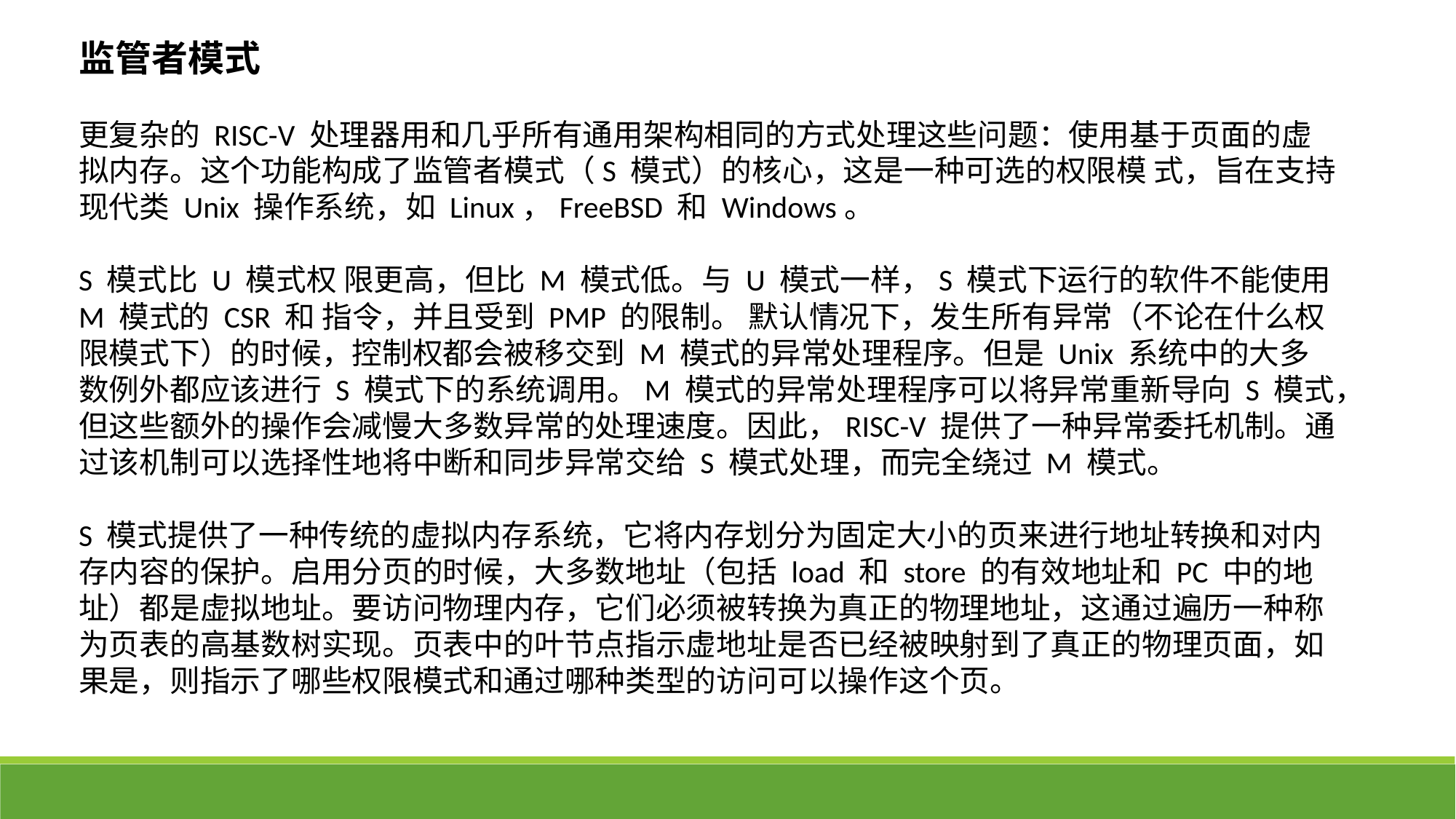

监管者模式
更复杂的 RISC-V 处理器用和几乎所有通用架构相同的方式处理这些问题：使用基于页面的虚拟内存。这个功能构成了监管者模式（S 模式）的核心，这是一种可选的权限模 式，旨在支持现代类 Unix 操作系统，如 Linux，FreeBSD 和 Windows。

S 模式比 U 模式权 限更高，但比 M 模式低。与 U 模式一样，S 模式下运行的软件不能使用 M 模式的 CSR 和 指令，并且受到 PMP 的限制。 默认情况下，发生所有异常（不论在什么权限模式下）的时候，控制权都会被移交到 M 模式的异常处理程序。但是 Unix 系统中的大多数例外都应该进行 S 模式下的系统调用。M 模式的异常处理程序可以将异常重新导向 S 模式，但这些额外的操作会减慢大多数异常的处理速度。因此，RISC-V 提供了一种异常委托机制。通过该机制可以选择性地将中断和同步异常交给 S 模式处理，而完全绕过 M 模式。

S 模式提供了一种传统的虚拟内存系统，它将内存划分为固定大小的页来进行地址转换和对内存内容的保护。启用分页的时候，大多数地址（包括 load 和 store 的有效地址和 PC 中的地址）都是虚拟地址。要访问物理内存，它们必须被转换为真正的物理地址，这通过遍历一种称为页表的高基数树实现。页表中的叶节点指示虚地址是否已经被映射到了真正的物理页面，如果是，则指示了哪些权限模式和通过哪种类型的访问可以操作这个页。